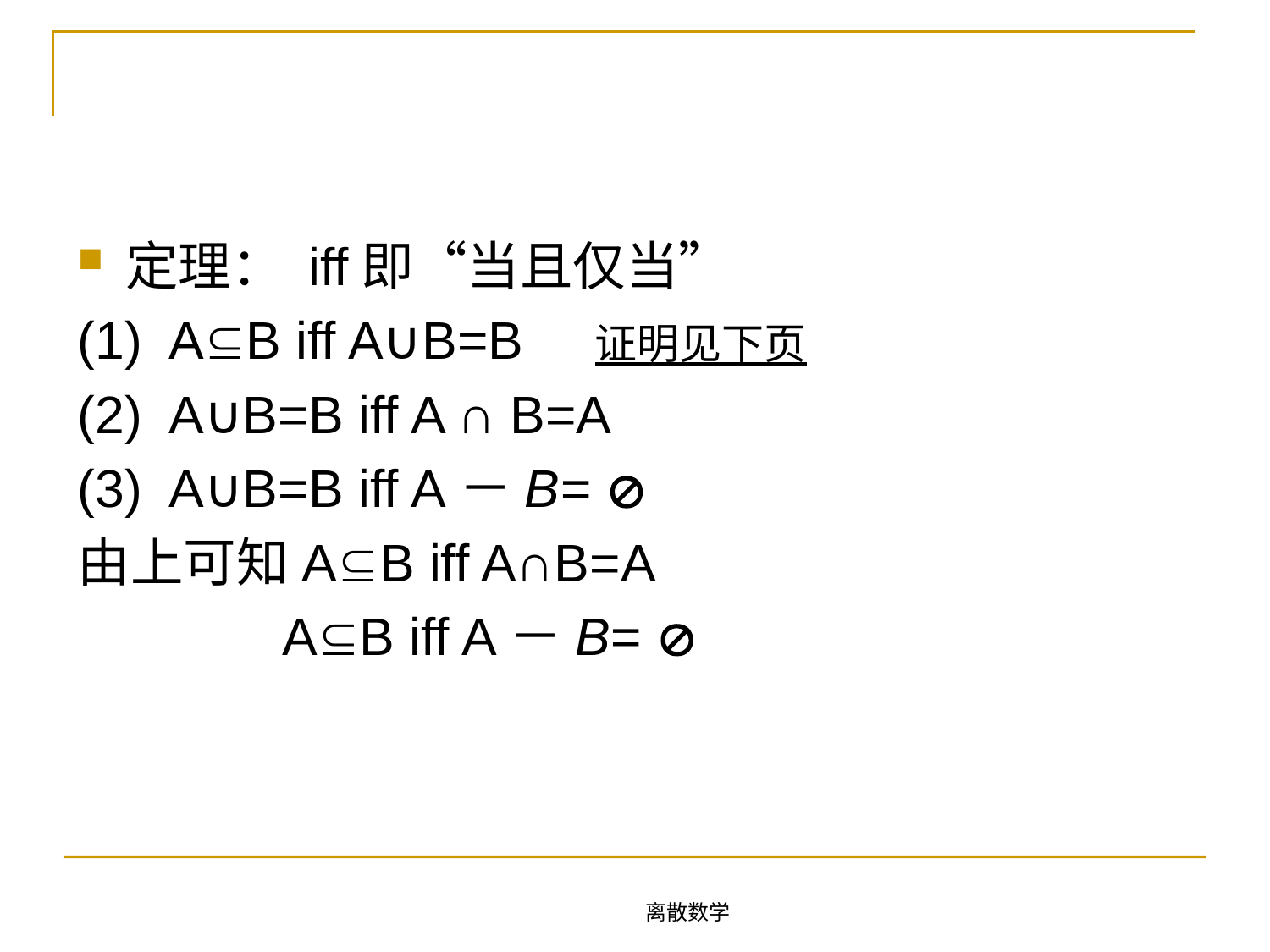

#
定理： iff即“当且仅当”
(1)  A⊆B iff A∪B=B    证明见下页
(2)  A∪B=B iff A ∩ B=A
(3)  A∪B=B iff A－B= ∅
由上可知A⊆B iff A∩B=A
              A⊆B iff A－B= ∅

离散数学
26